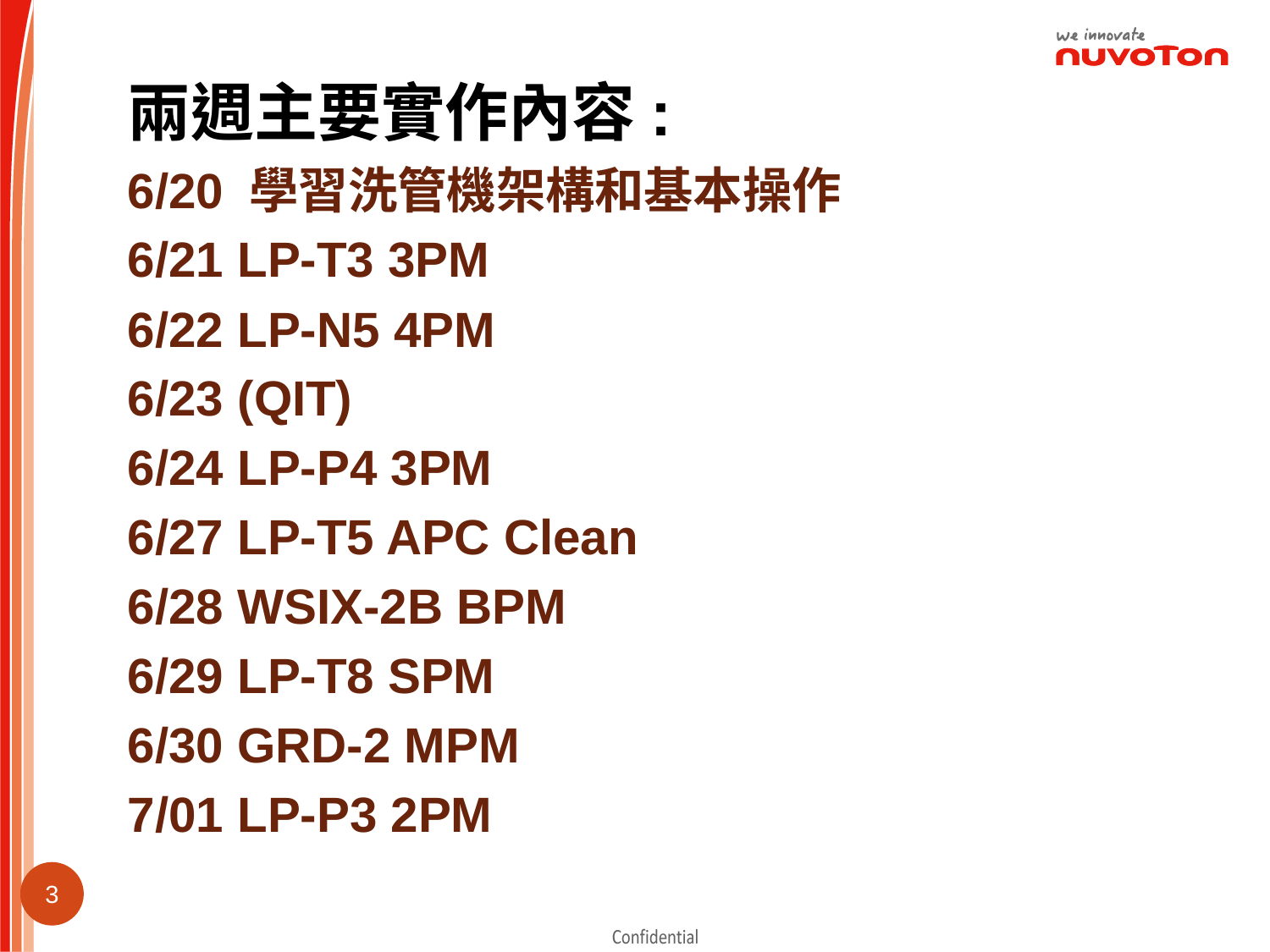

兩週主要實作內容:
6/20 學習洗管機架構和基本操作
6/21 LP-T3 3PM
6/22 LP-N5 4PM
6/23 (QIT)
6/24 LP-P4 3PM
6/27 LP-T5 APC Clean
6/28 WSIX-2B BPM
6/29 LP-T8 SPM
6/30 GRD-2 MPM
7/01 LP-P3 2PM

3